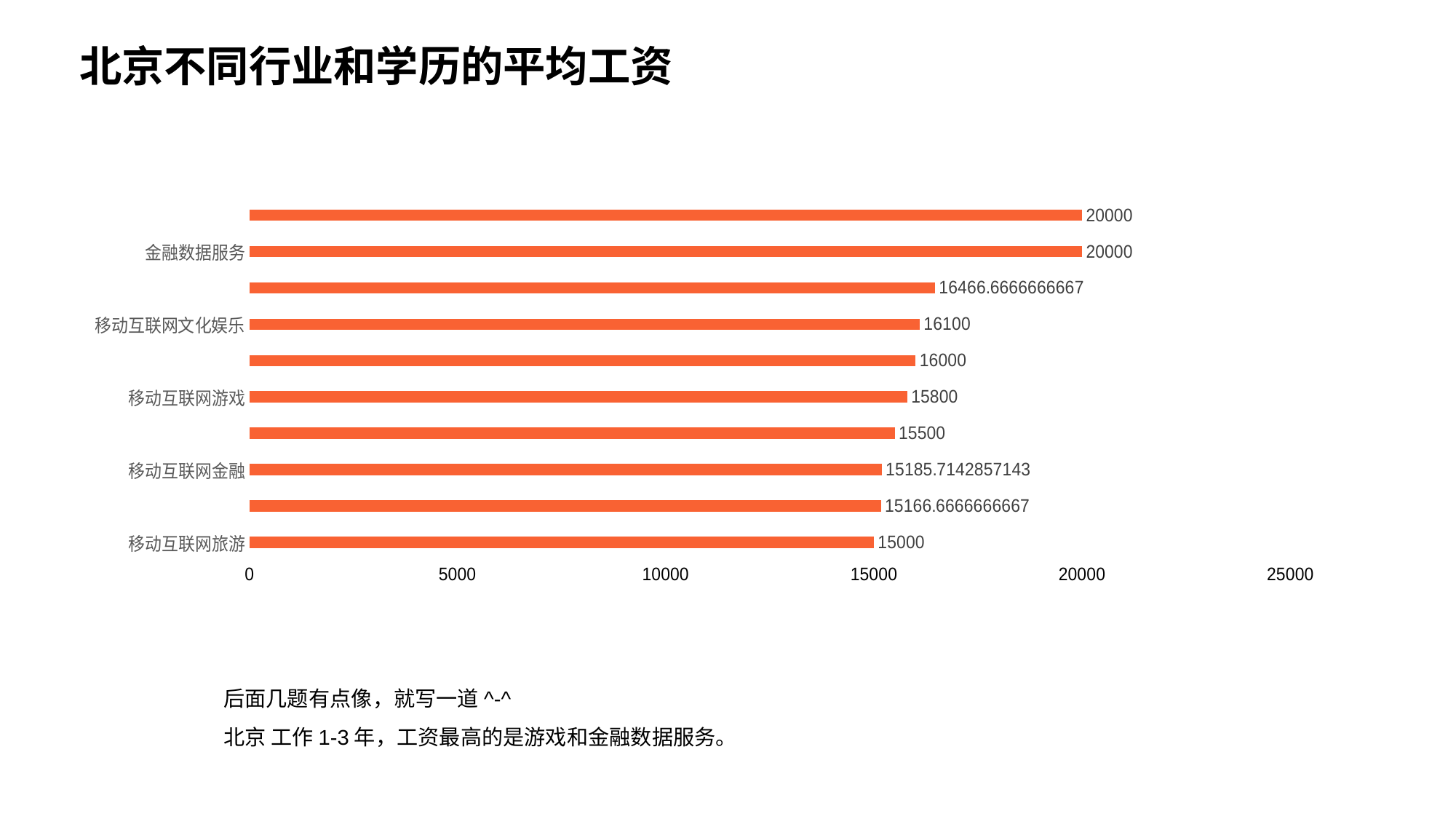

北京不同行业和学历的平均工资

### Chart

| Category | 列1 |
|---|---|
| 移动互联网旅游 | 15000.0 |
| 游戏 | 15166.666666666666 |
| 移动互联网金融 | 15185.714285714286 |
| 数据服务 | 15500.0 |
| 移动互联网游戏 | 15800.0 |
| 企业服务信息安全 | 16000.0 |
| 移动互联网文化娱乐 | 16100.0 |
| 移动互联网电子商务 | 16466.666666666668 |
| 金融数据服务 | 20000.0 |
| 游戏数据服务 | 20000.0 |
后面几题有点像，就写一道^-^
北京 工作1-3年，工资最高的是游戏和金融数据服务。